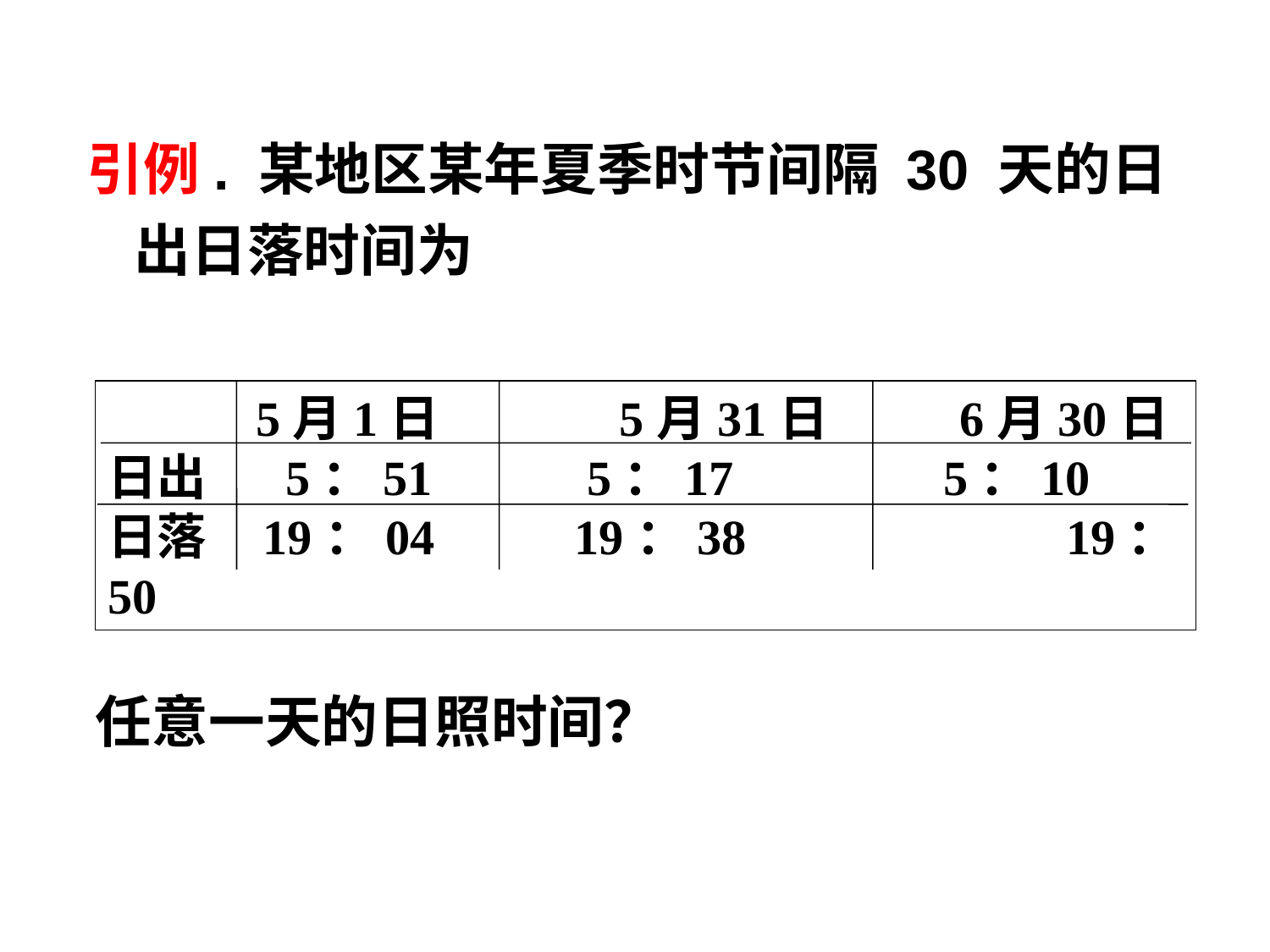

引例. 某地区某年夏季时节间隔 30 天的日出日落时间为
              5月1日               5月31日	       6月30日
日出      5：51	        5：17		      5：10
日落    19：04	       19：38	                19：50

任意一天的日照时间？